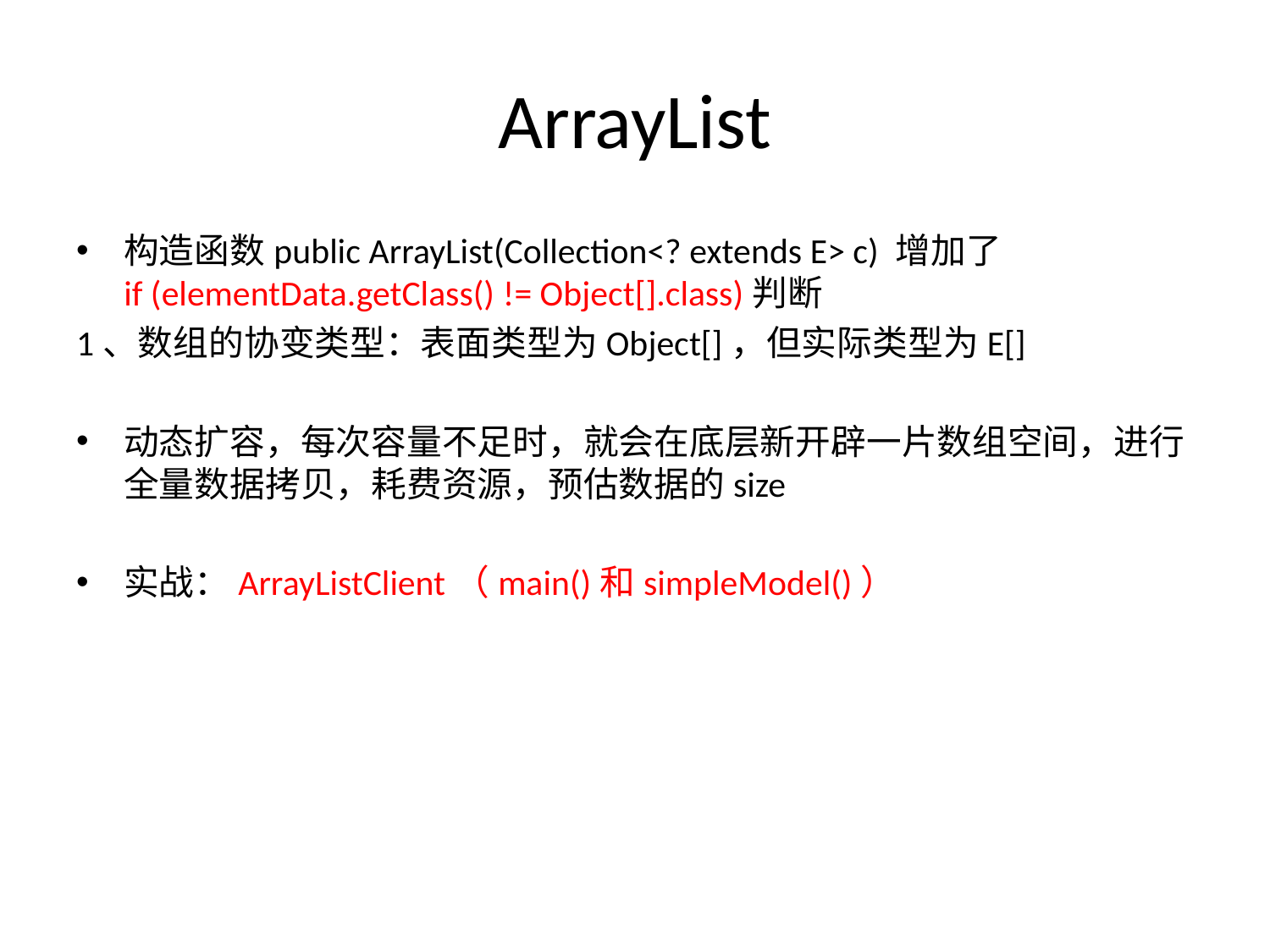

# ArrayList
构造函数public ArrayList(Collection<? extends E> c) 增加了if (elementData.getClass() != Object[].class)判断
1、数组的协变类型：表面类型为Object[]，但实际类型为E[]

动态扩容，每次容量不足时，就会在底层新开辟一片数组空间，进行全量数据拷贝，耗费资源，预估数据的size

实战：ArrayListClient（main()和simpleModel()）